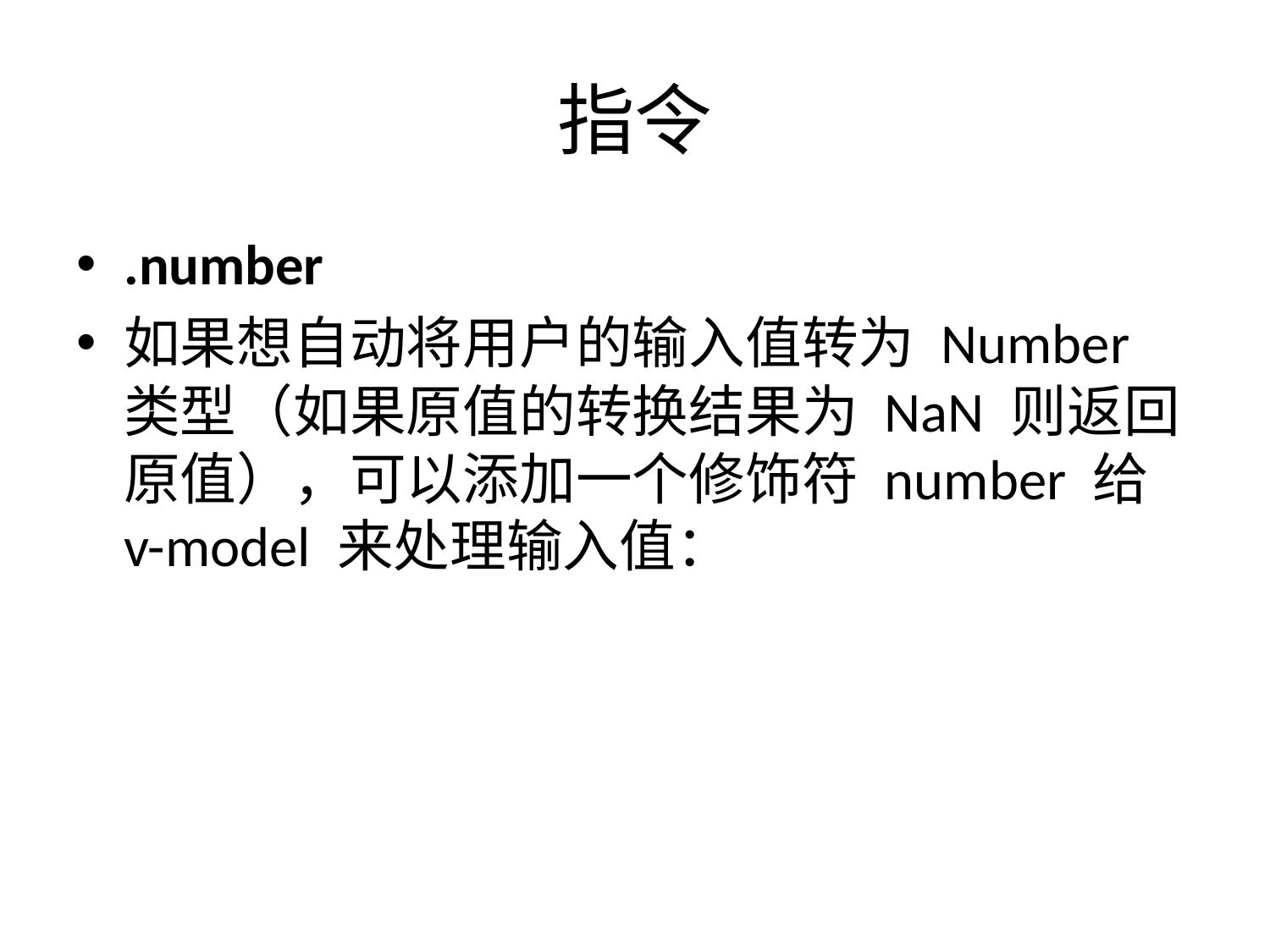

# 指令
.number
如果想自动将用户的输入值转为 Number 类型（如果原值的转换结果为 NaN 则返回原值），可以添加一个修饰符 number 给 v-model 来处理输入值：